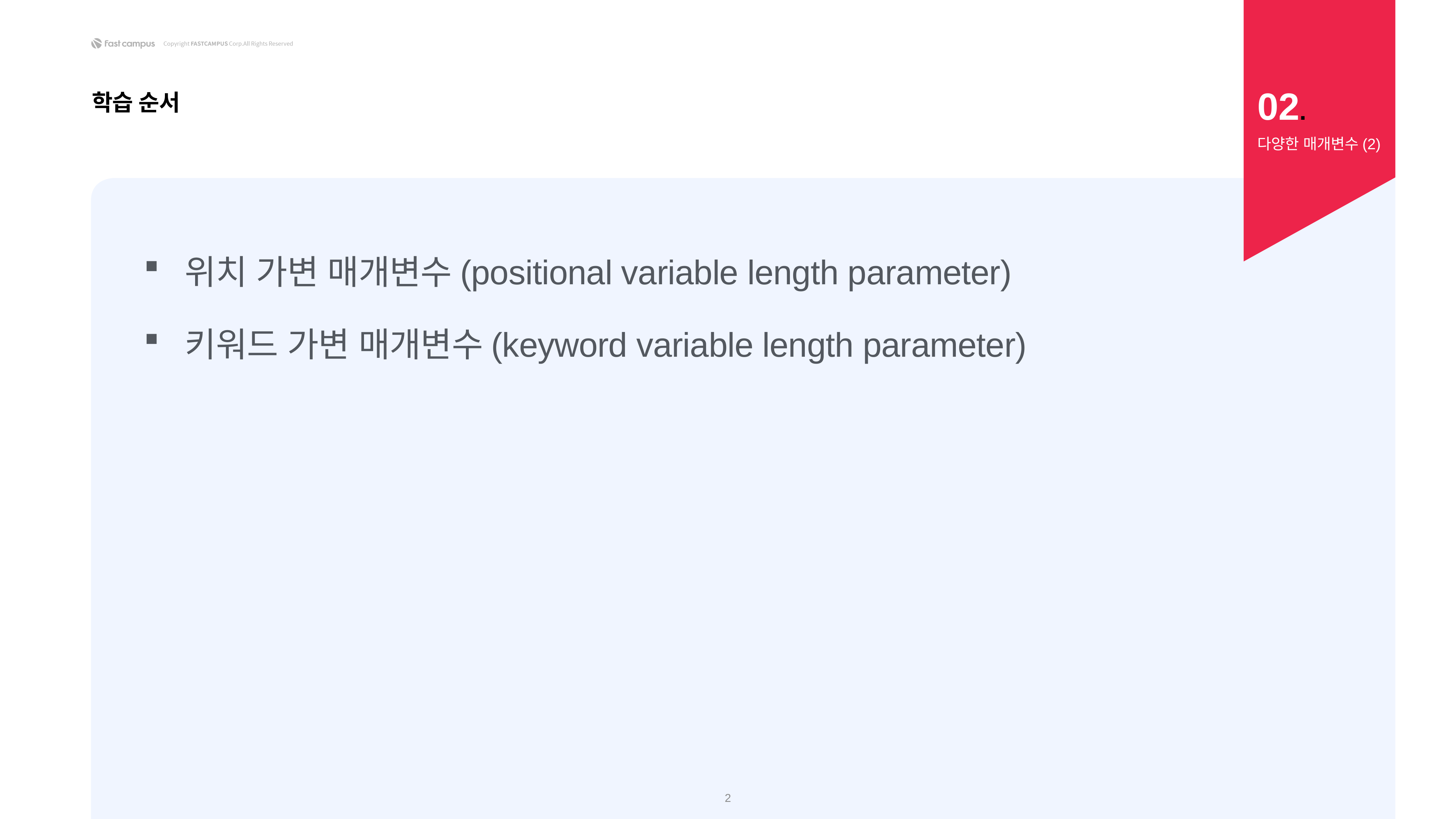

02.
학습 순서
다양한 매개변수(2)
위치 가변 매개변수(positional variable length parameter)
키워드 가변 매개변수(keyword variable length parameter)
2